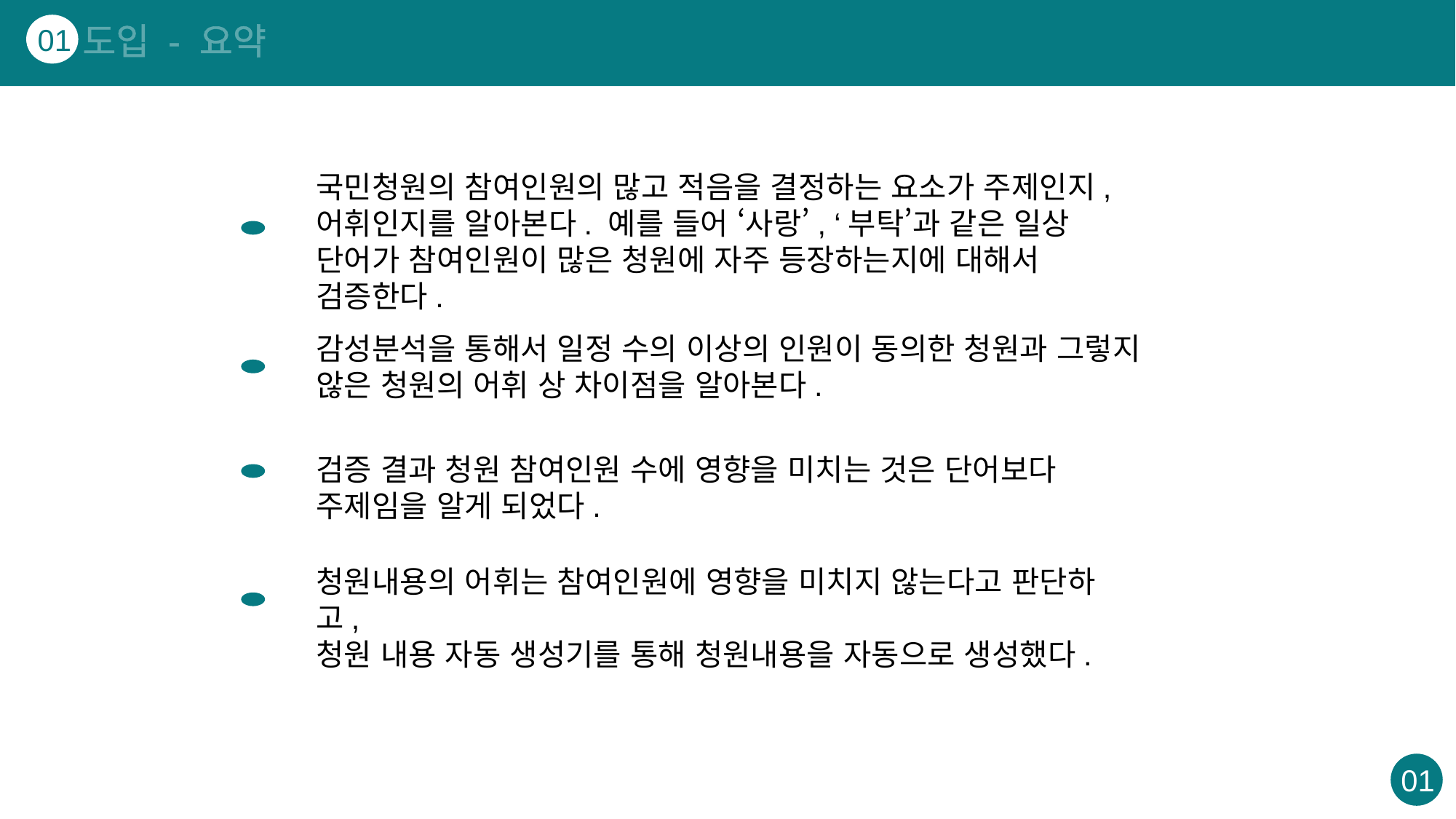

도입 - 요약

01
국민청원의 참여인원의 많고 적음을 결정하는 요소가 주제인지, 어휘인지를 알아본다. 예를 들어 ‘사랑’, ‘부탁’과 같은 일상 단어가 참여인원이 많은 청원에 자주 등장하는지에 대해서 검증한다.

감성분석을 통해서 일정 수의 이상의 인원이 동의한 청원과 그렇지 않은 청원의 어휘 상 차이점을 알아본다.

검증 결과 청원 참여인원 수에 영향을 미치는 것은 단어보다 주제임을 알게 되었다.

청원내용의 어휘는 참여인원에 영향을 미치지 않는다고 판단하고,
청원 내용 자동 생성기를 통해 청원내용을 자동으로 생성했다.

01